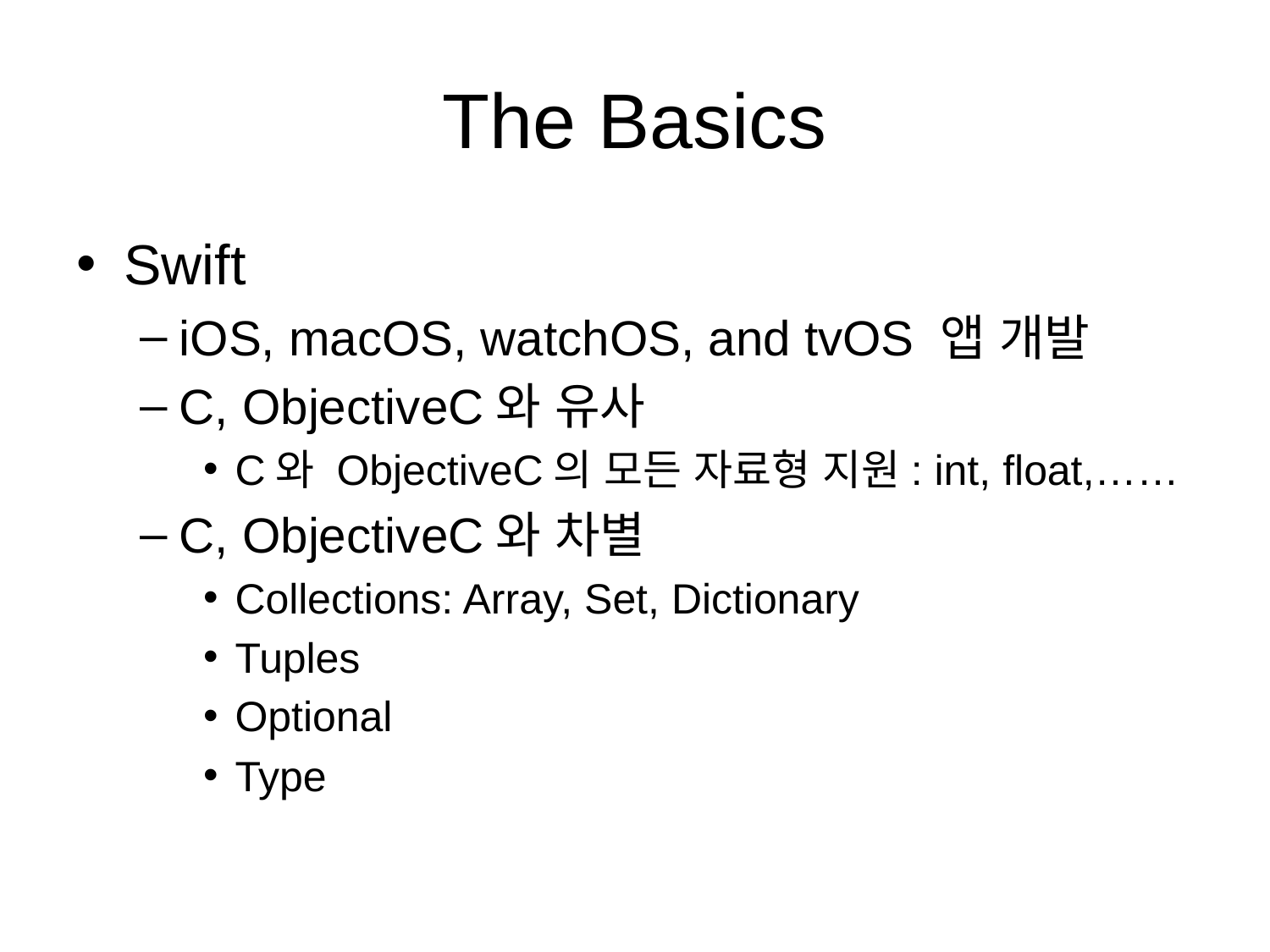

# The Basics
Swift
iOS, macOS, watchOS, and tvOS 앱 개발
C, ObjectiveC와 유사
C와 ObjectiveC의 모든 자료형 지원: int, float,……
C, ObjectiveC와 차별
Collections: Array, Set, Dictionary
Tuples
Optional
Type